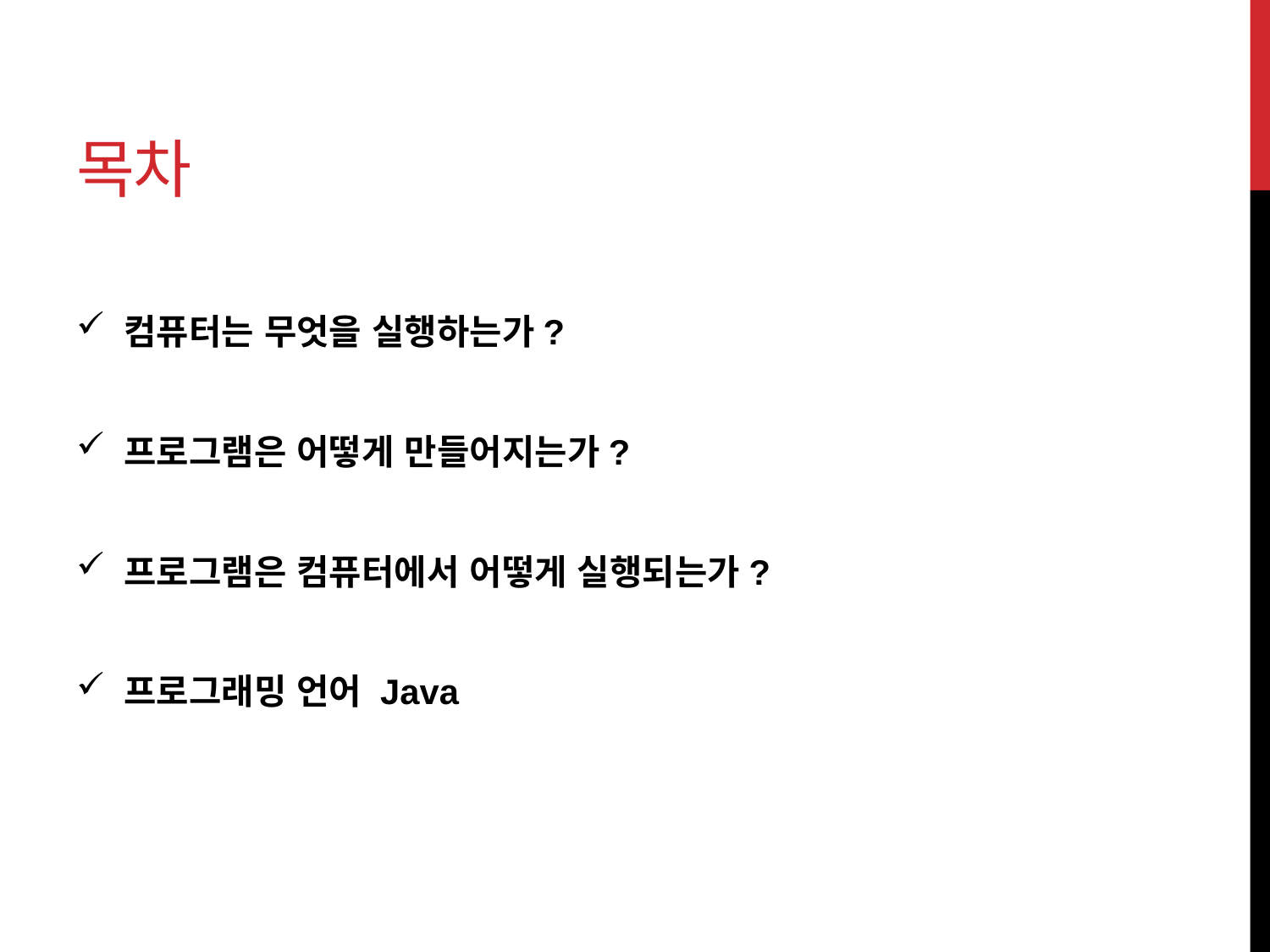

# 목차

컴퓨터는 무엇을 실행하는가?

프로그램은 어떻게 만들어지는가?

프로그램은 컴퓨터에서 어떻게 실행되는가?

프로그래밍 언어 Java